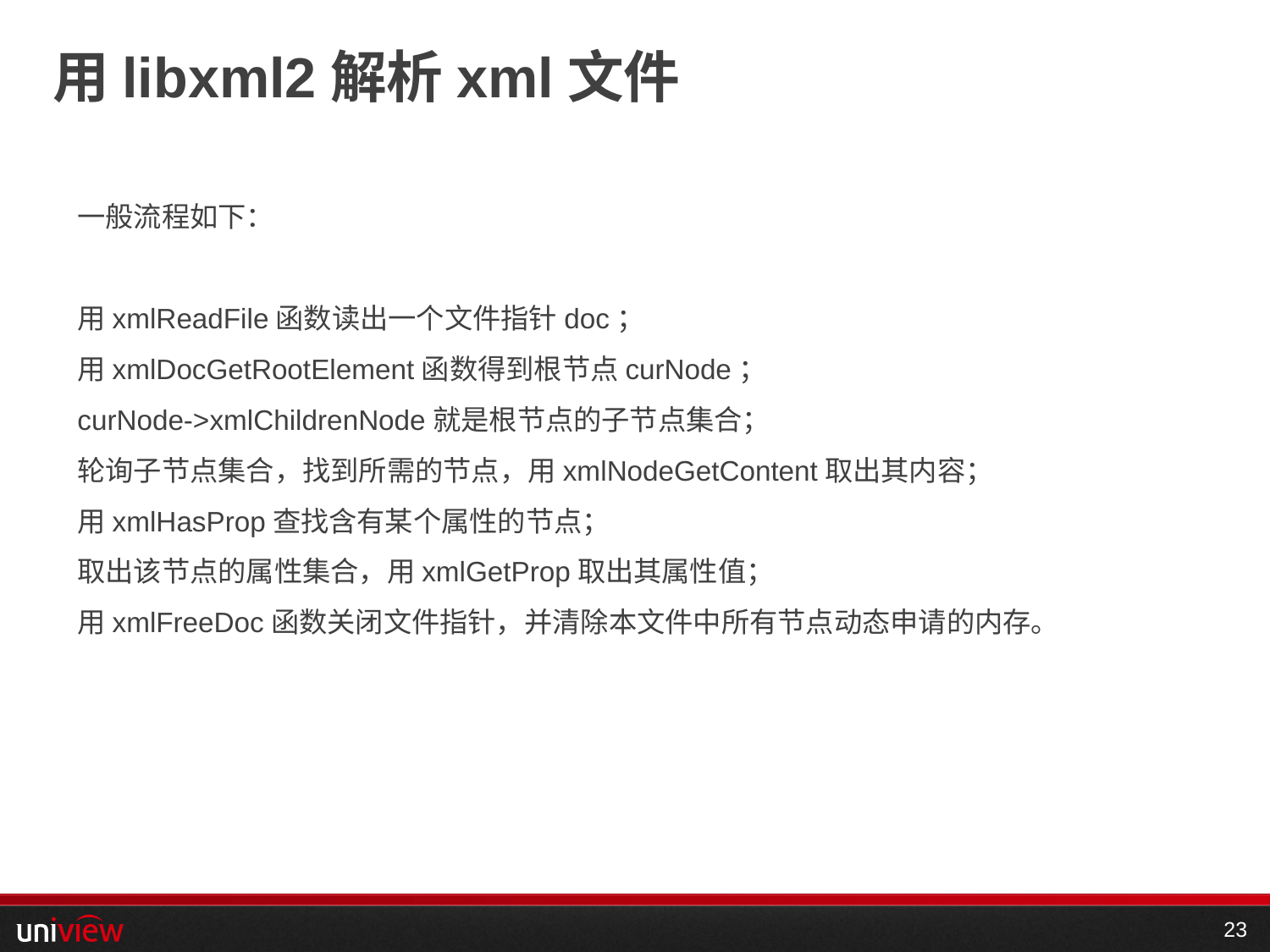

# 用libxml2解析xml文件
一般流程如下：

用xmlReadFile函数读出一个文件指针doc；
用xmlDocGetRootElement函数得到根节点curNode；
curNode->xmlChildrenNode就是根节点的子节点集合；
轮询子节点集合，找到所需的节点，用xmlNodeGetContent取出其内容；
用xmlHasProp查找含有某个属性的节点；
取出该节点的属性集合，用xmlGetProp取出其属性值；
用xmlFreeDoc函数关闭文件指针，并清除本文件中所有节点动态申请的内存。